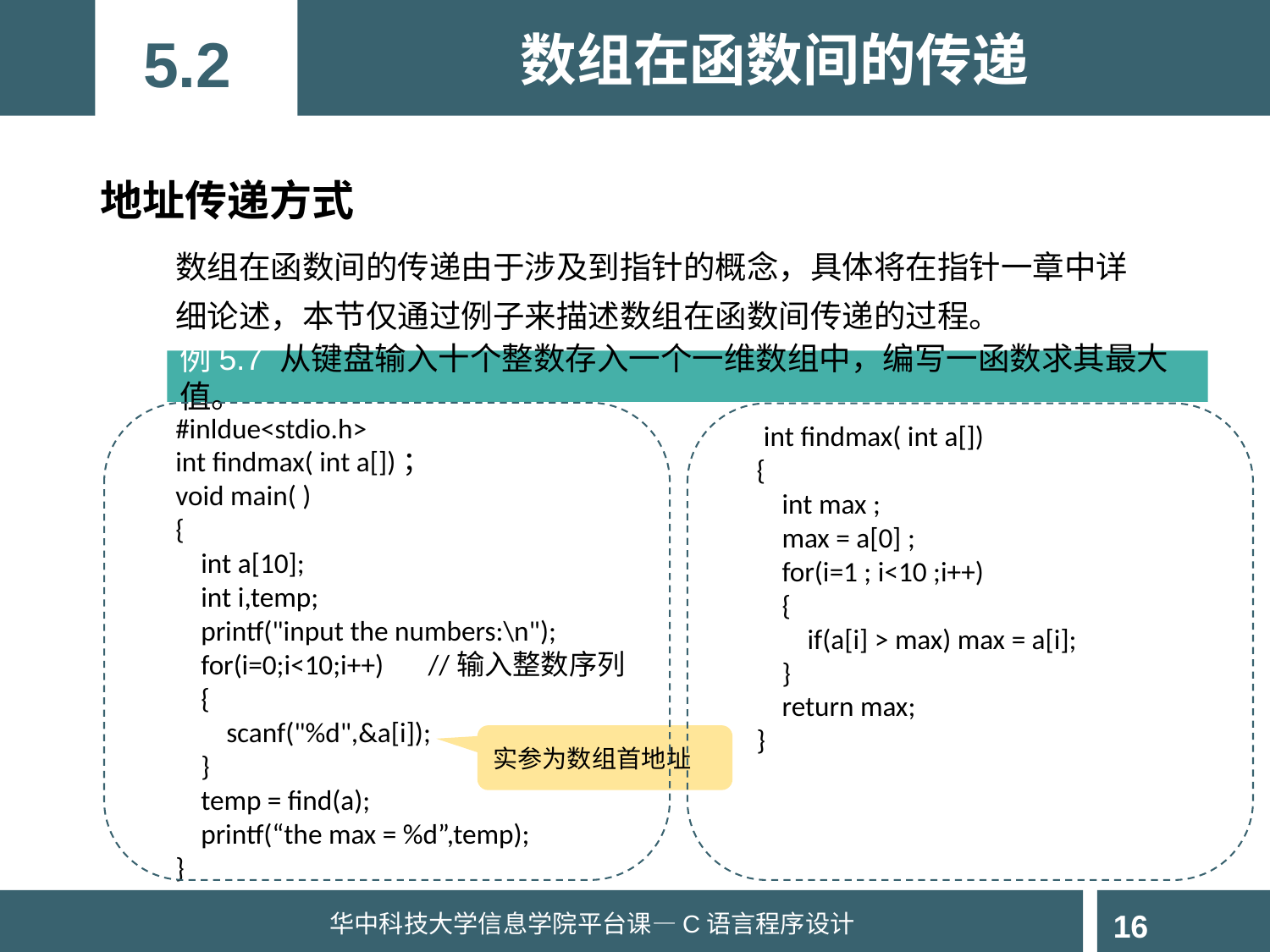

数组在函数间的传递
5.2
地址传递方式
数组在函数间的传递由于涉及到指针的概念，具体将在指针一章中详细论述，本节仅通过例子来描述数组在函数间传递的过程。
例5.7 从键盘输入十个整数存入一个一维数组中，编写一函数求其最大值。

#inldue<stdio.h>
int findmax( int a[])；
void main( )
{
    int a[10];
    int i,temp;
    printf("input the numbers:\n");
    for(i=0;i<10;i++)       //输入整数序列
    {
        scanf("%d",&a[i]);
    }
    temp = find(a);
    printf(“the max = %d”,temp);
}
 int findmax( int a[])
{
    int max ;
    max = a[0] ;
    for(i=1 ; i<10 ;i++)
    {
        if(a[i] > max) max = a[i];
    }
    return max;
}
实参为数组首地址